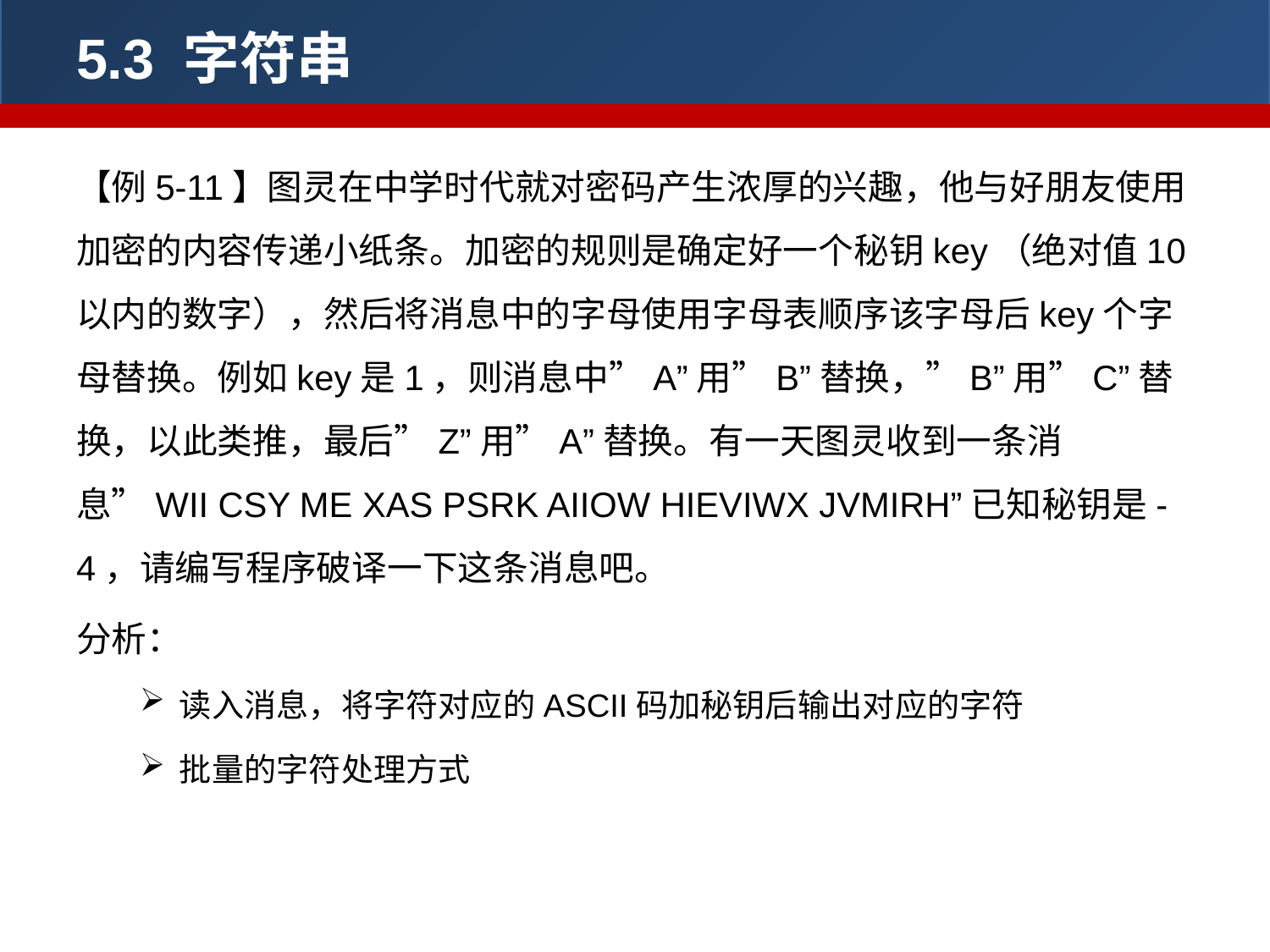

5.3 字符串
【例5-11】图灵在中学时代就对密码产生浓厚的兴趣，他与好朋友使用加密的内容传递小纸条。加密的规则是确定好一个秘钥key（绝对值10以内的数字），然后将消息中的字母使用字母表顺序该字母后key个字母替换。例如key是1，则消息中”A”用”B”替换，”B”用”C”替换，以此类推，最后”Z”用”A”替换。有一天图灵收到一条消息”WII CSY ME XAS PSRK AIIOW HIEVIWX JVMIRH”已知秘钥是-4，请编写程序破译一下这条消息吧。
分析：
读入消息，将字符对应的ASCII码加秘钥后输出对应的字符
批量的字符处理方式